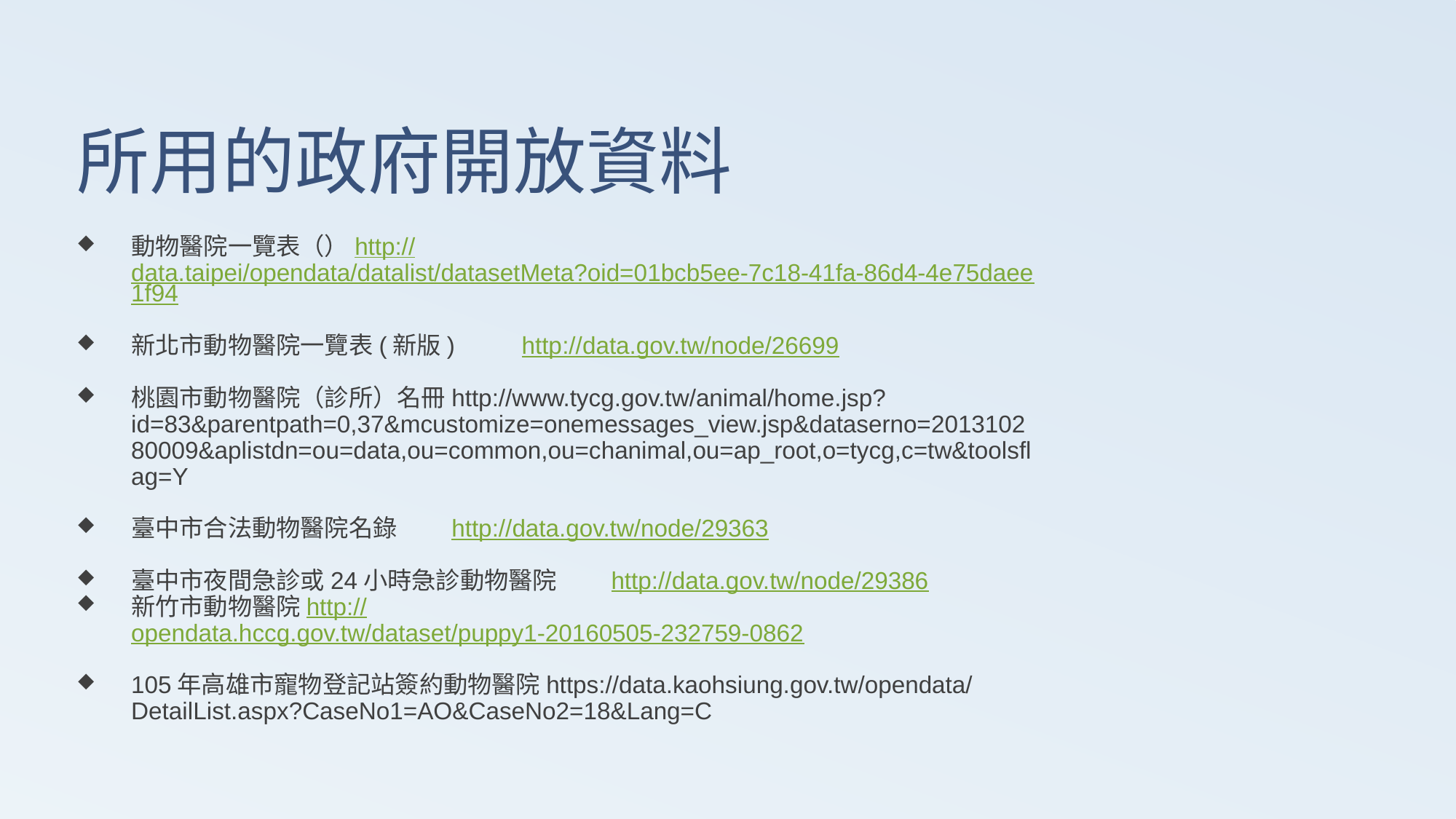

# 所用的政府開放資料
動物醫院一覽表（）http://data.taipei/opendata/datalist/datasetMeta?oid=01bcb5ee-7c18-41fa-86d4-4e75daee1f94

新北市動物醫院一覽表(新版) 　　http://data.gov.tw/node/26699

桃園市動物醫院（診所）名冊http://www.tycg.gov.tw/animal/home.jsp?id=83&parentpath=0,37&mcustomize=onemessages_view.jsp&dataserno=201310280009&aplistdn=ou=data,ou=common,ou=chanimal,ou=ap_root,o=tycg,c=tw&toolsflag=Y

臺中市合法動物醫院名錄　　http://data.gov.tw/node/29363

臺中市夜間急診或24小時急診動物醫院　　http://data.gov.tw/node/29386
新竹市動物醫院http://opendata.hccg.gov.tw/dataset/puppy1-20160505-232759-0862

105年高雄市寵物登記站簽約動物醫院https://data.kaohsiung.gov.tw/opendata/DetailList.aspx?CaseNo1=AO&CaseNo2=18&Lang=C